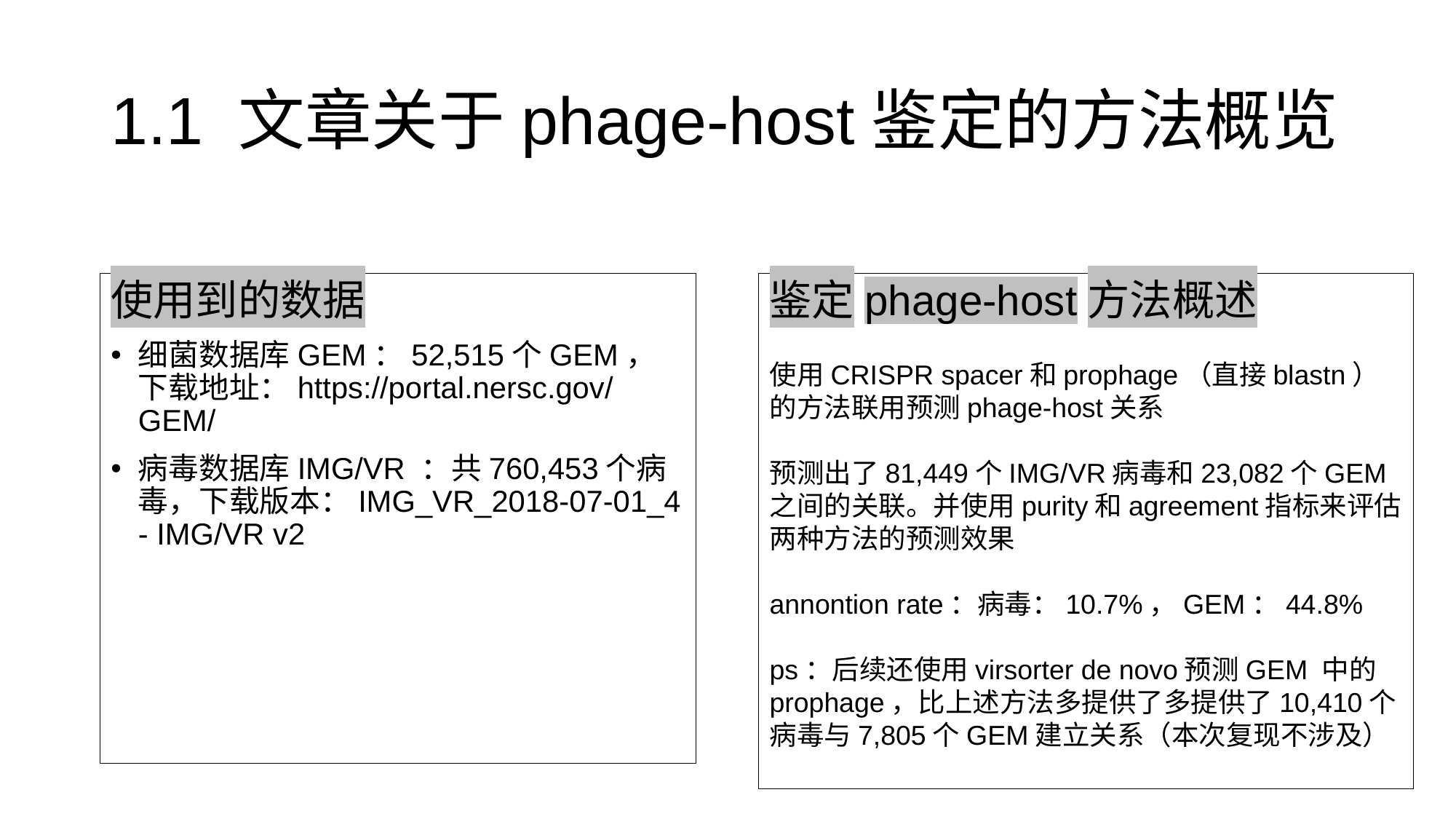

# 1.1 文章关于phage-host鉴定的方法概览
使用到的数据
细菌数据库GEM：52,515个GEM，下载地址：https://portal.nersc.gov/GEM/​
病毒数据库IMG/VR ：共760,453个病毒，下载版本：IMG_VR_2018-07-01_4 - IMG/VR v2​

鉴定phage-host方法概述

使用CRISPR spacer和prophage（直接blastn）的方法联用预测phage-host关系

预测出了81,449个IMG/VR病毒和23,082个GEM之间的关联。​并使用purity和agreement指标来评估两种方法的预测效果

annontion rate：病毒：10.7%，GEM：44.8%

ps：后续还使用virsorter de novo预测GEM 中的 prophage，比上述方法多提供了多提供了10,410个病毒与7,805个GEM建立关系​（本次复现不涉及）